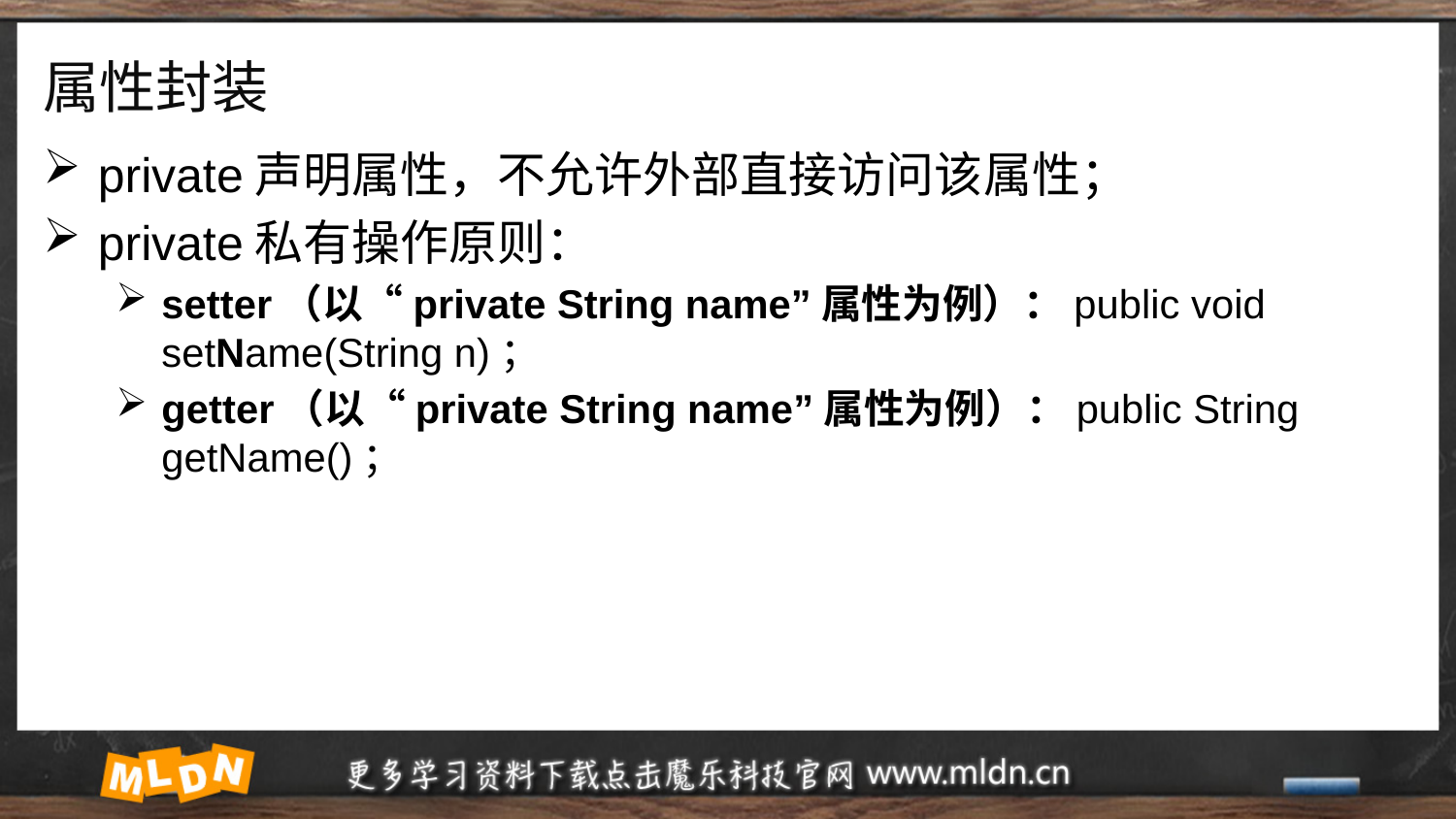

# 属性封装
private声明属性，不允许外部直接访问该属性；
private私有操作原则：
setter（以“private String name”属性为例）：public void setName(String n)；
getter（以“private String name”属性为例）：public String getName()；